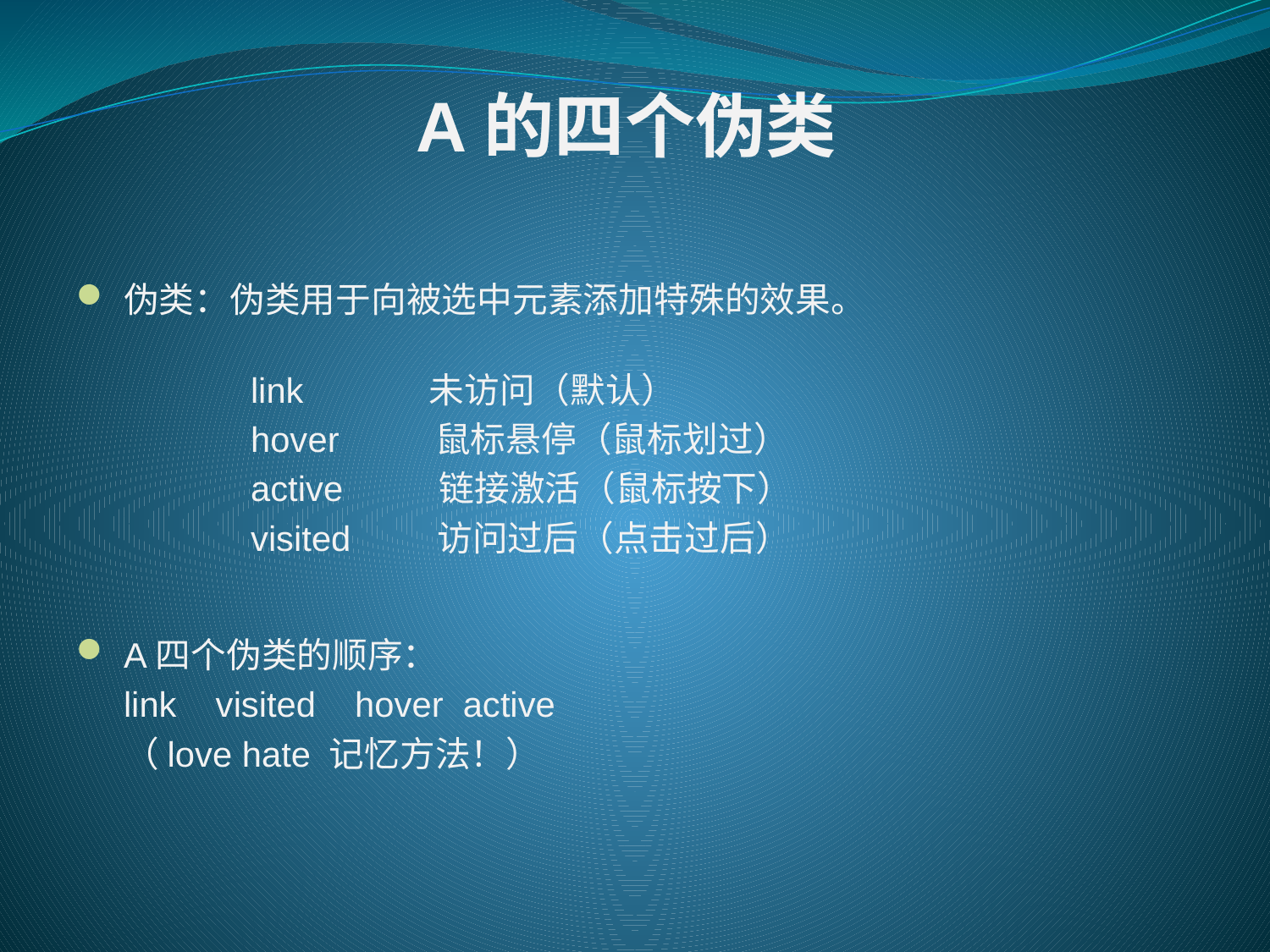

A的四个伪类

伪类：伪类用于向被选中元素添加特殊的效果。

		link            未访问（默认）
		hover         鼠标悬停（鼠标划过）
		active         链接激活（鼠标按下）
		visited        访问过后（点击过后）

A四个伪类的顺序：
	link    visited    hover  active
	（love hate 记忆方法！）